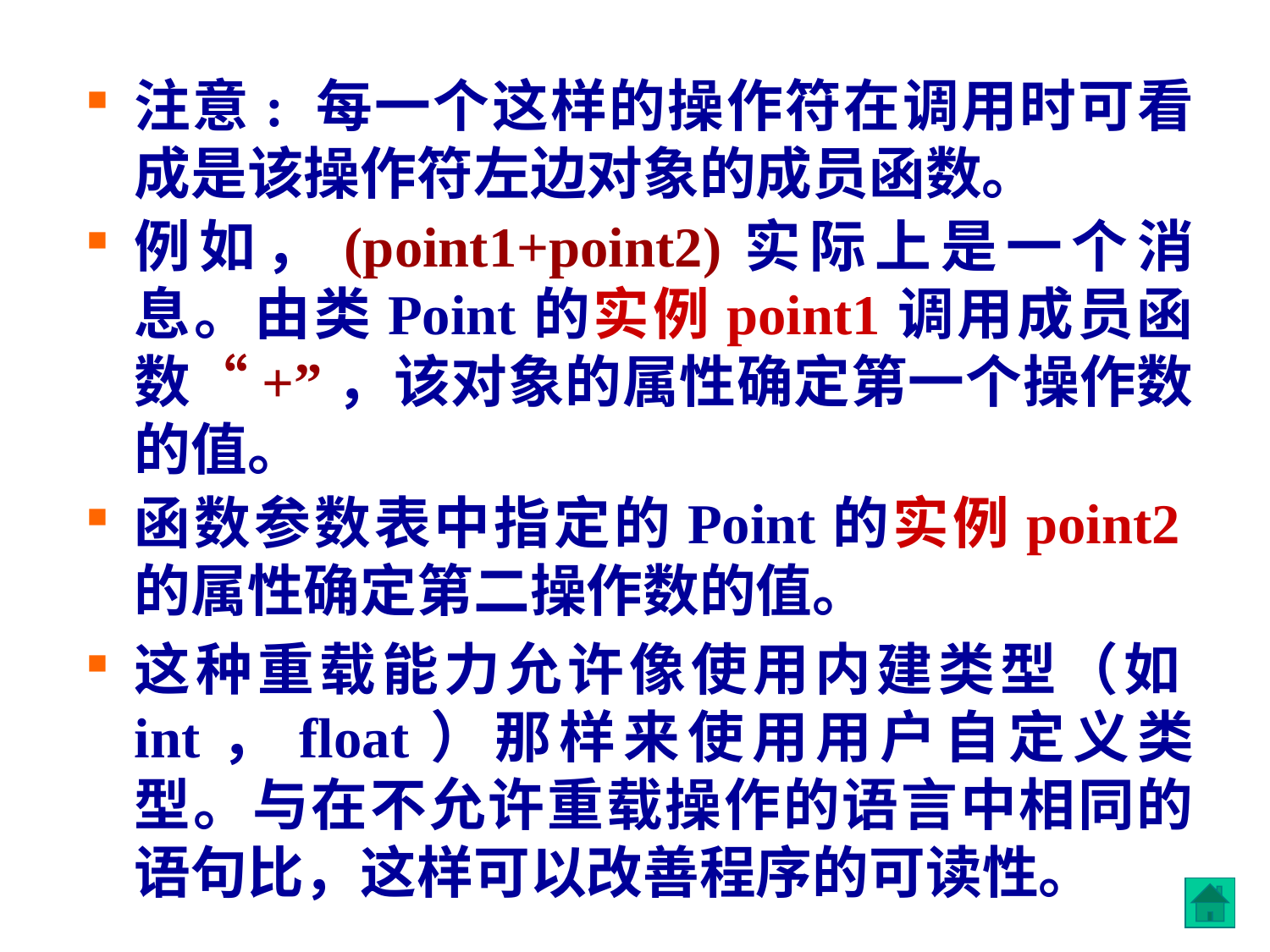

注意: 每一个这样的操作符在调用时可看成是该操作符左边对象的成员函数。
例如，(point1+point2)实际上是一个消息。由类Point的实例point1调用成员函数“+”，该对象的属性确定第一个操作数的值。
函数参数表中指定的Point的实例point2的属性确定第二操作数的值。
这种重载能力允许像使用内建类型（如int，float）那样来使用用户自定义类型。与在不允许重载操作的语言中相同的语句比，这样可以改善程序的可读性。

89